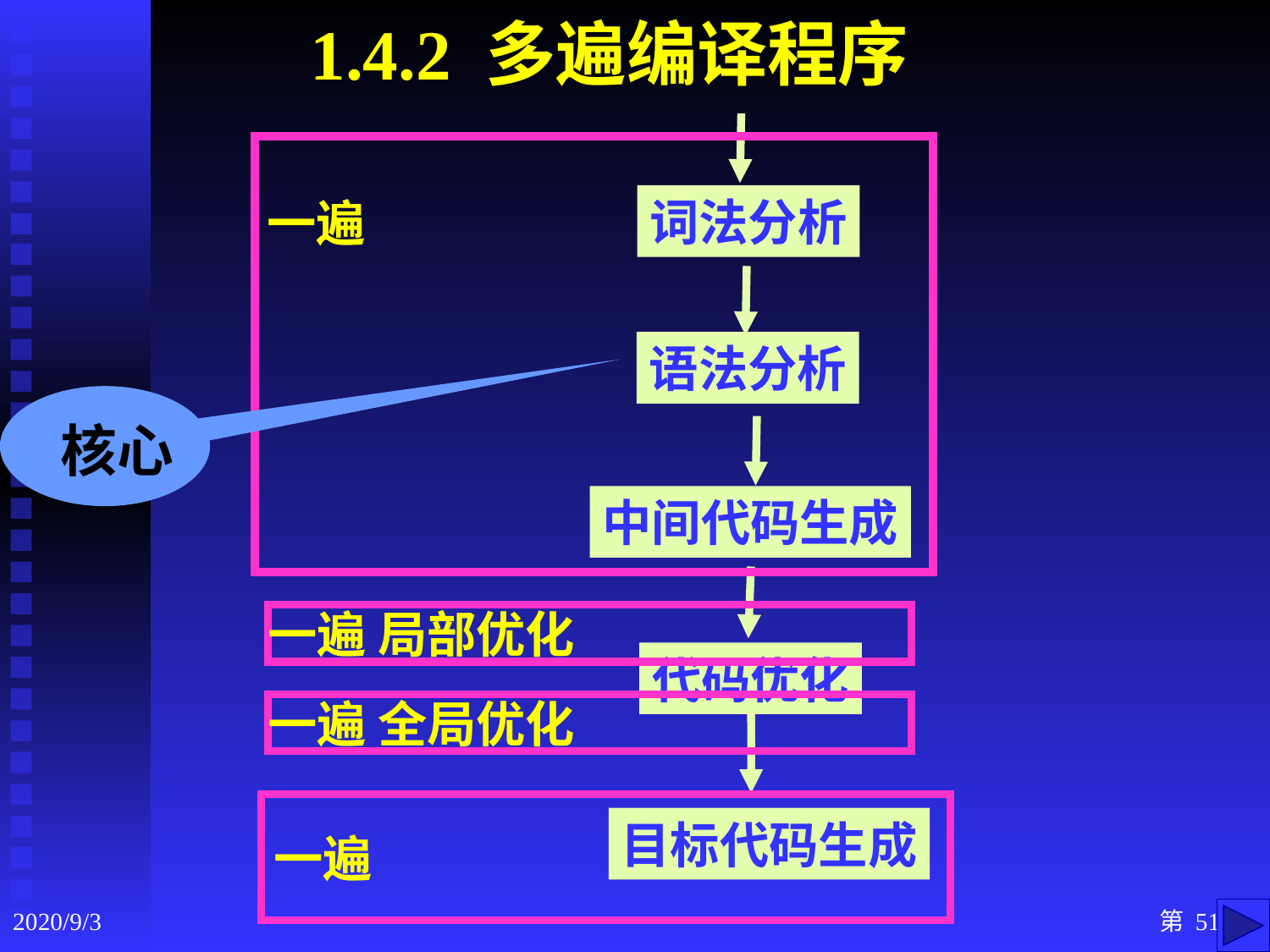

1.4.2 多遍编译程序

一遍

词法分析

语法分析
核心

中间代码生成

一遍 局部优化
代码优化
一遍 全局优化

一遍
目标代码生成
2020/9/3
第 51 页